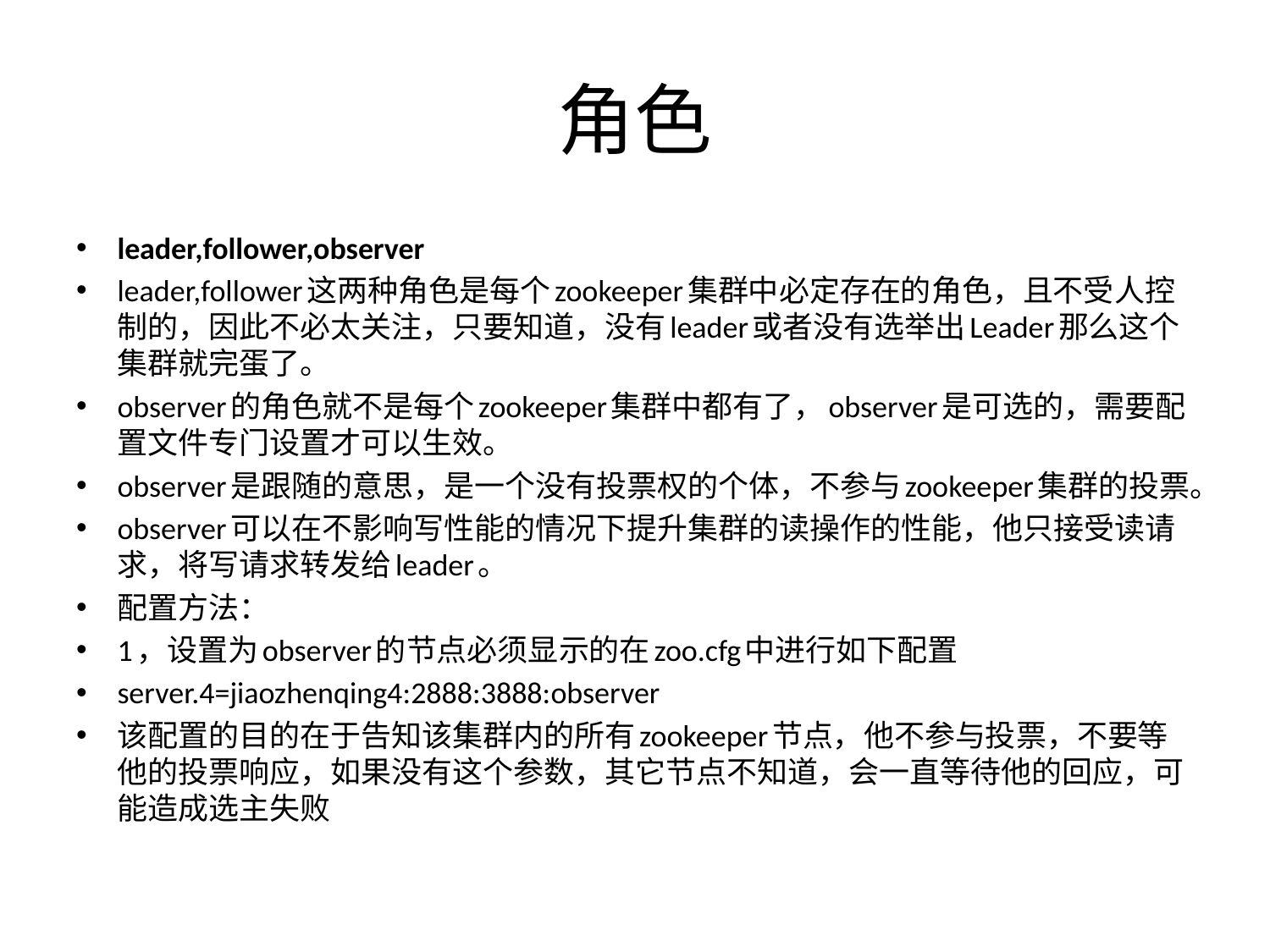

# 角色
leader,follower,observer
leader,follower这两种角色是每个zookeeper集群中必定存在的角色，且不受人控制的，因此不必太关注，只要知道，没有leader或者没有选举出Leader那么这个集群就完蛋了。
observer的角色就不是每个zookeeper集群中都有了，observer是可选的，需要配置文件专门设置才可以生效。
observer是跟随的意思，是一个没有投票权的个体，不参与zookeeper集群的投票。
observer可以在不影响写性能的情况下提升集群的读操作的性能，他只接受读请求，将写请求转发给leader。
配置方法：
1，设置为observer的节点必须显示的在zoo.cfg中进行如下配置
server.4=jiaozhenqing4:2888:3888:observer
该配置的目的在于告知该集群内的所有zookeeper节点，他不参与投票，不要等他的投票响应，如果没有这个参数，其它节点不知道，会一直等待他的回应，可能造成选主失败